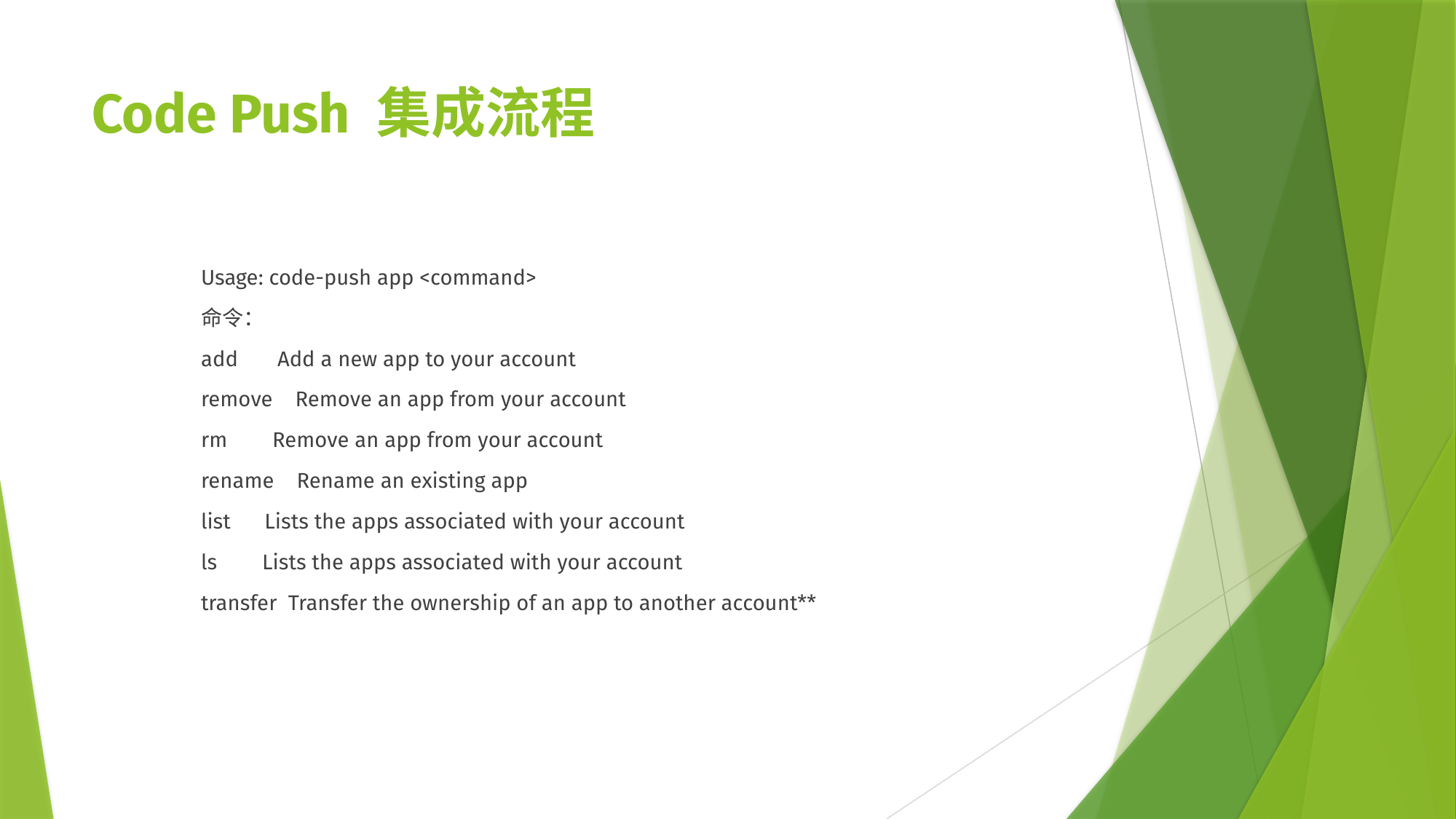

# Code Push 集成流程
	Usage: code-push app <command>
	命令：
  	add       Add a new app to your account
  	remove    Remove an app from your account
  	rm        Remove an app from your account
  	rename    Rename an existing app
  	list      Lists the apps associated with your account
  	ls        Lists the apps associated with your account
  	transfer  Transfer the ownership of an app to another account**